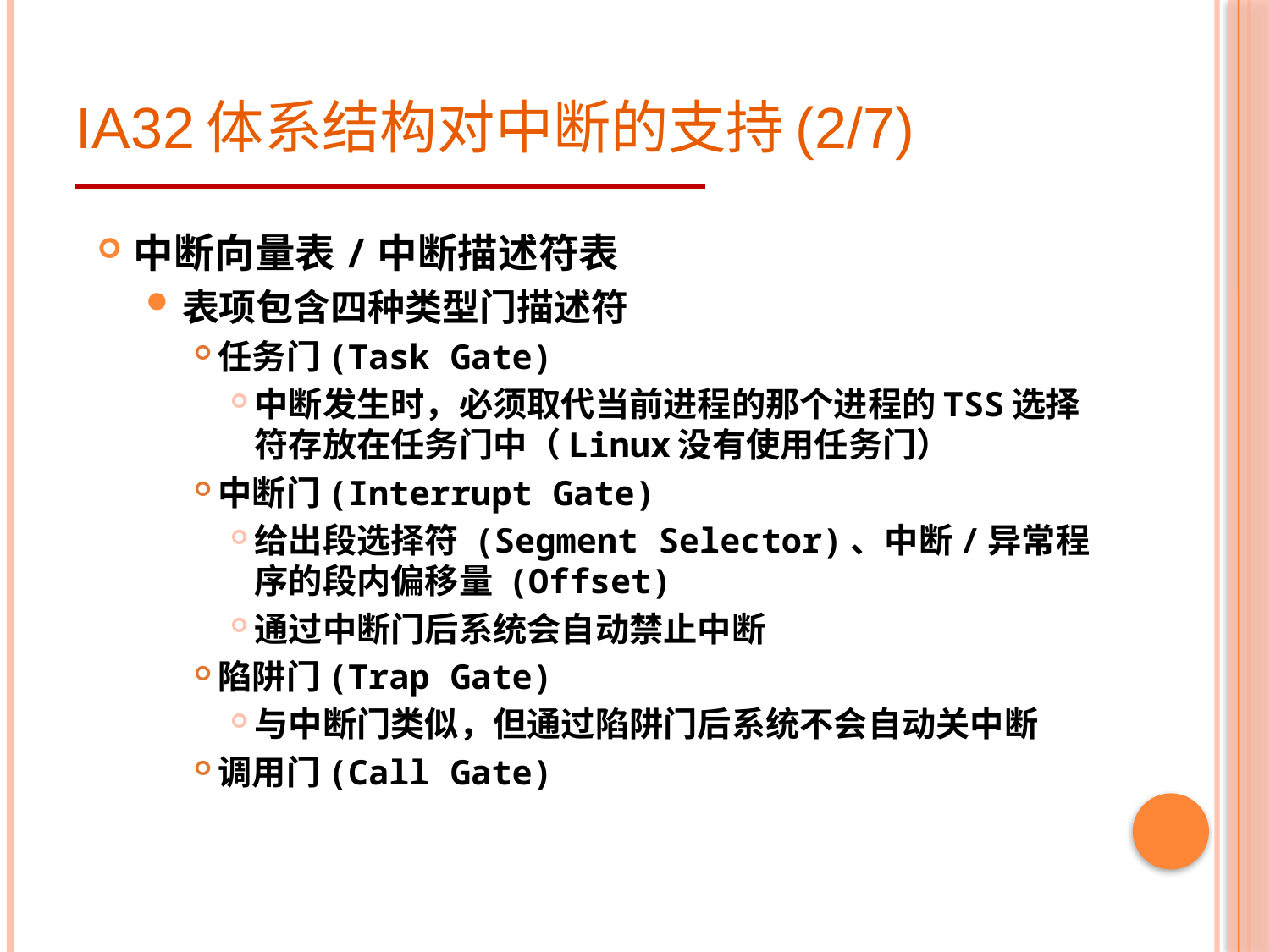

# IA32体系结构对中断的支持(2/7)
中断向量表/中断描述符表
表项包含四种类型门描述符
任务门(Task Gate)
中断发生时，必须取代当前进程的那个进程的TSS选择符存放在任务门中（Linux没有使用任务门）
中断门(Interrupt Gate)
给出段选择符 (Segment Selector)、中断/异常程序的段内偏移量 (Offset)
通过中断门后系统会自动禁止中断
陷阱门(Trap Gate)
与中断门类似，但通过陷阱门后系统不会自动关中断
调用门(Call Gate)